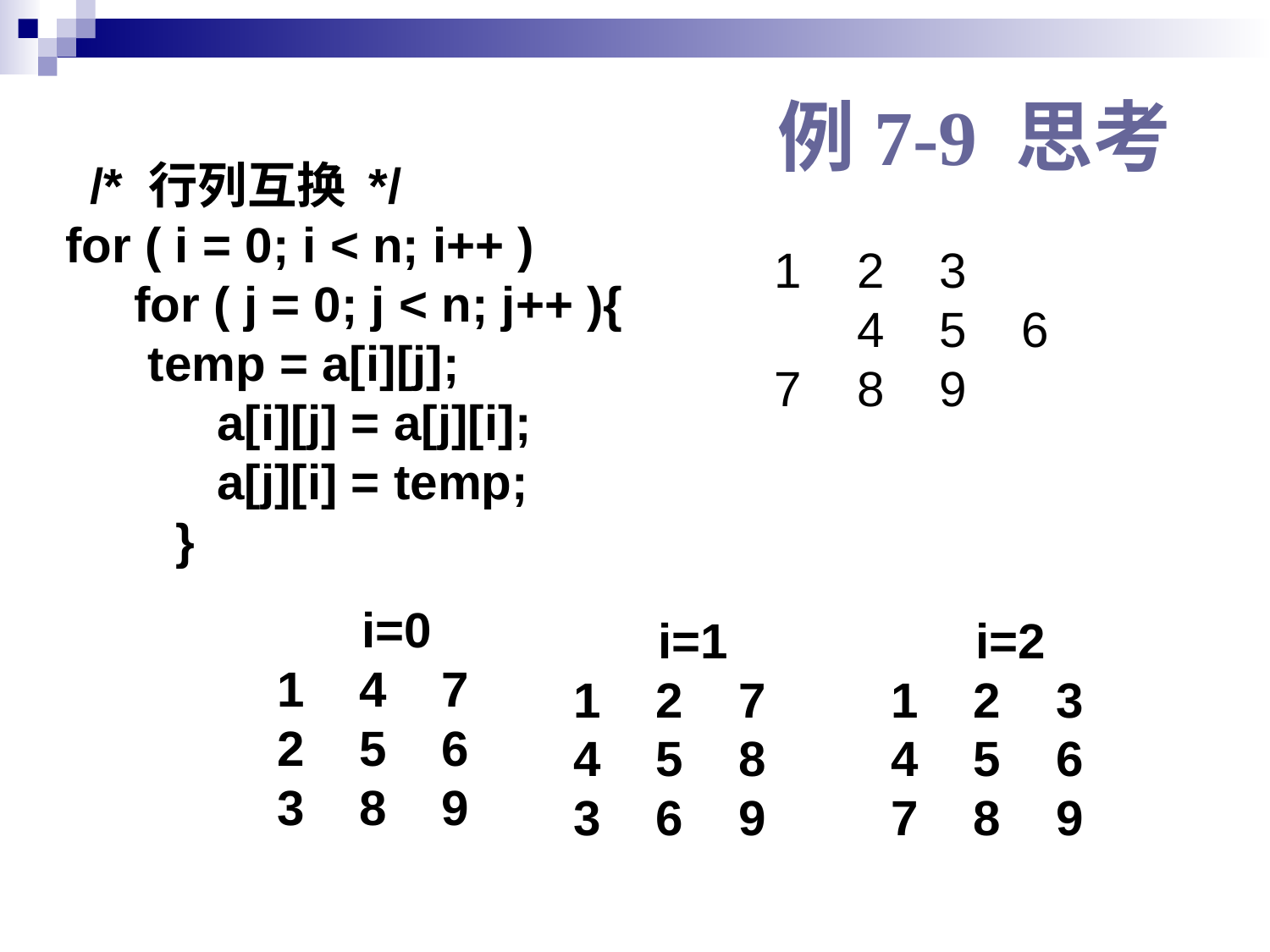

# 例7-9 思考
  /* 行列互换 */
for ( i = 0; i < n; i++ )
     for ( j = 0; j < n; j++ ){
      temp = a[i][j];
           a[i][j] = a[j][i];
           a[j][i] = temp;
        }
1    2    3             4    5    6
7    8    9
i=0
1    4    7  2    5    6
3    8    9
i=1
1    2    7
4    5    8
3    6    9
i=2
1    2    3  4    5    6
7    8    9